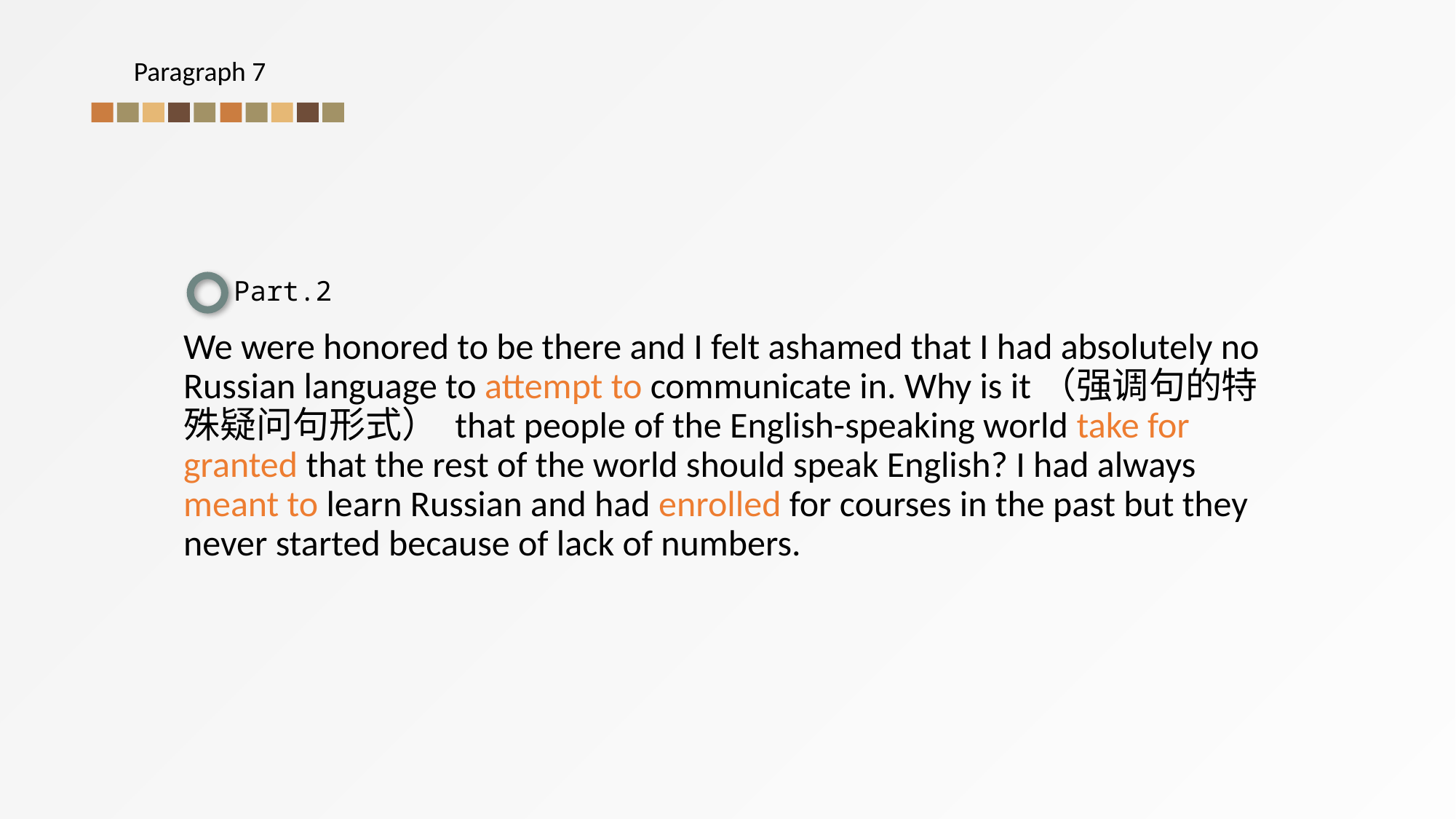

Paragraph 7

Part.2

We were honored to be there and I felt ashamed that I had absolutely no Russian language to attempt to communicate in. Why is it（强调句的特殊疑问句形式） that people of the English-speaking world take for granted that the rest of the world should speak English? I had always meant to learn Russian and had enrolled for courses in the past but they never started because of lack of numbers.